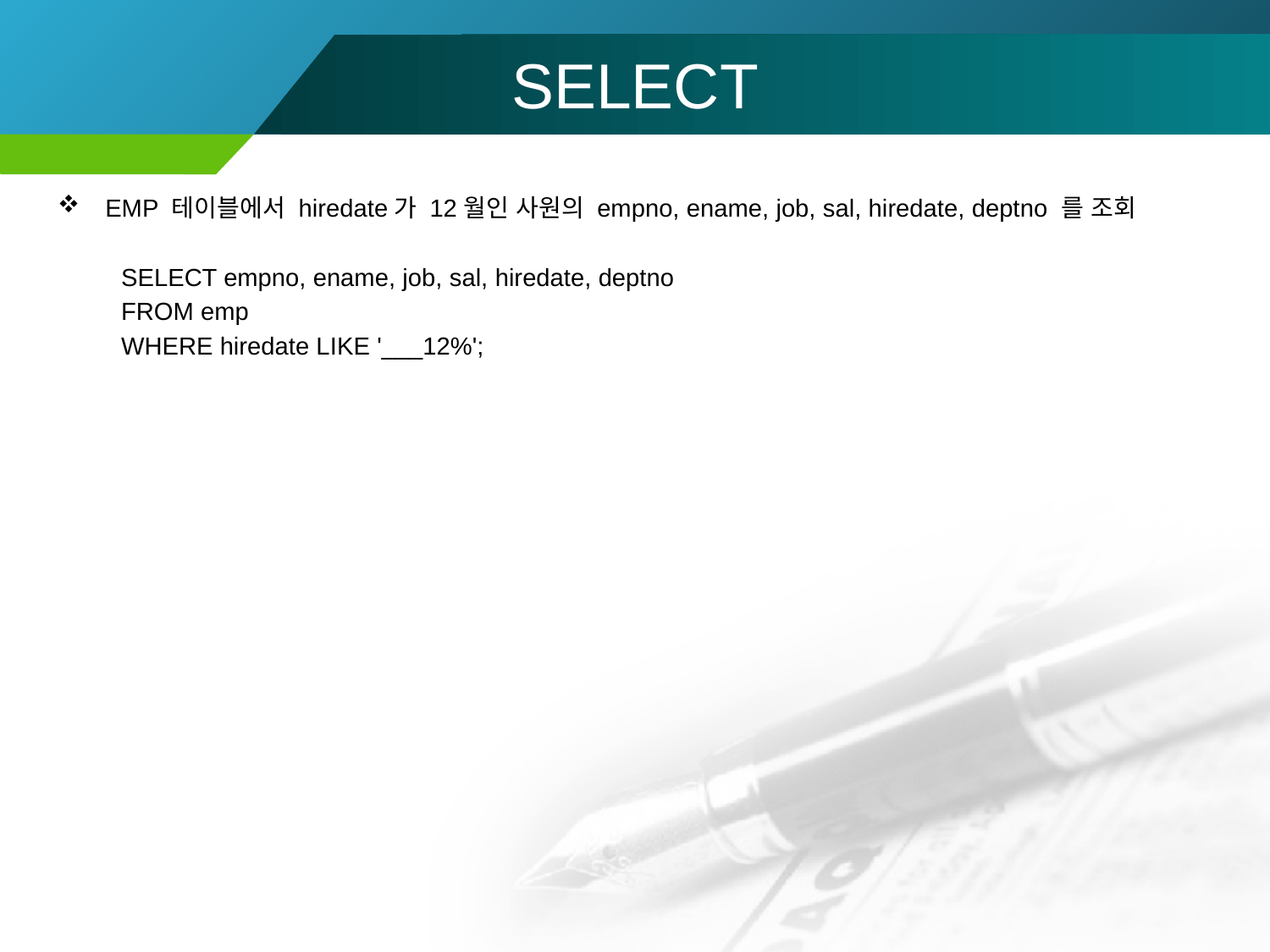

SELECT
EMP 테이블에서 hiredate가 12월인 사원의 empno, ename, job, sal, hiredate, deptno 를 조회

SELECT empno, ename, job, sal, hiredate, deptno
FROM emp
WHERE hiredate LIKE '___12%';